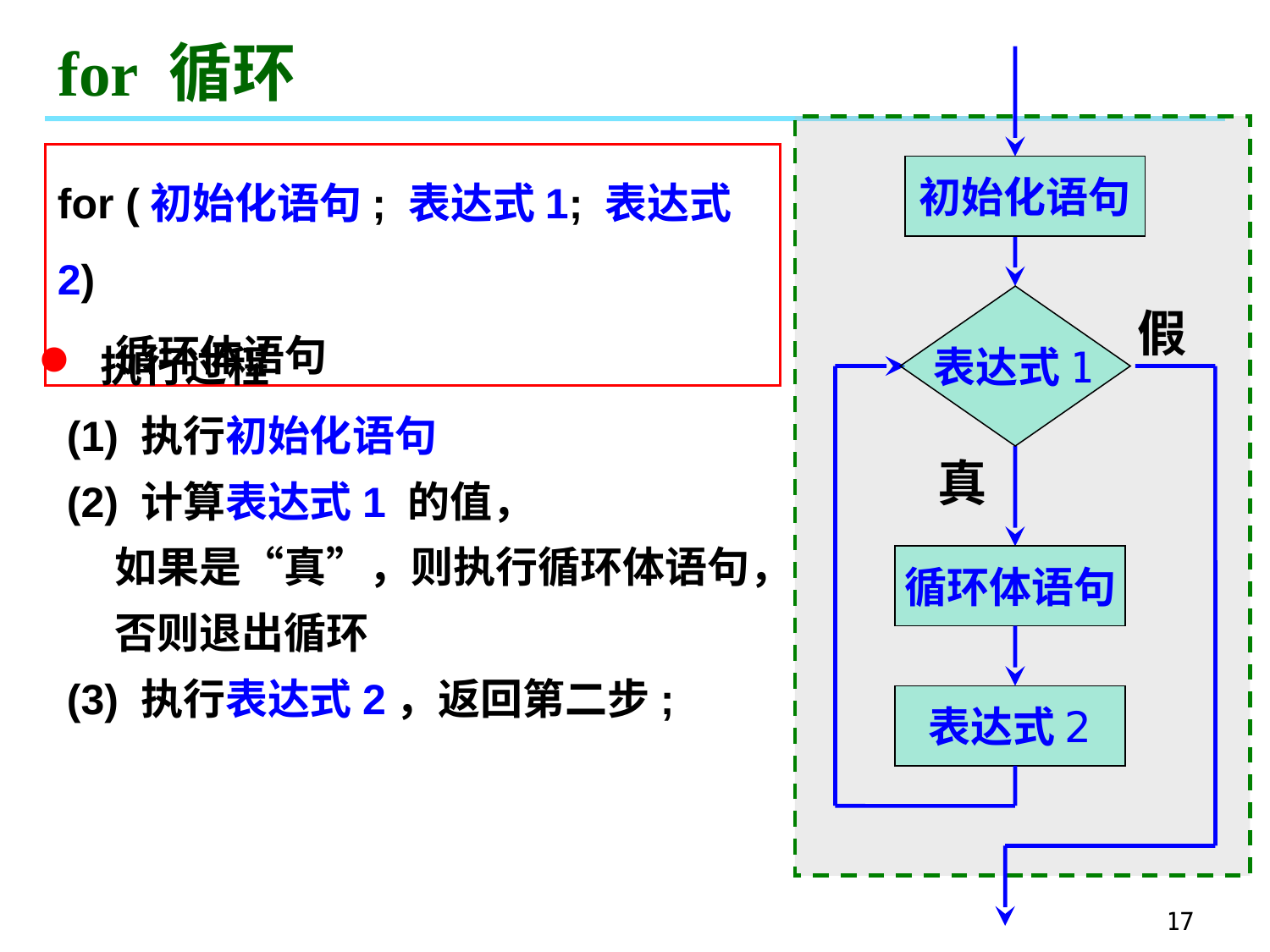

# for 循环

for (初始化语句; 表达式1; 表达式2)
     循环体语句
初始化语句

表达式1
假
 执行过程

(1) 执行初始化语句
(2) 计算表达式1 的值，
     如果是“真”，则执行循环体语句，
     否则退出循环
(3) 执行表达式2，返回第二步;
真

循环体语句

表达式2

17